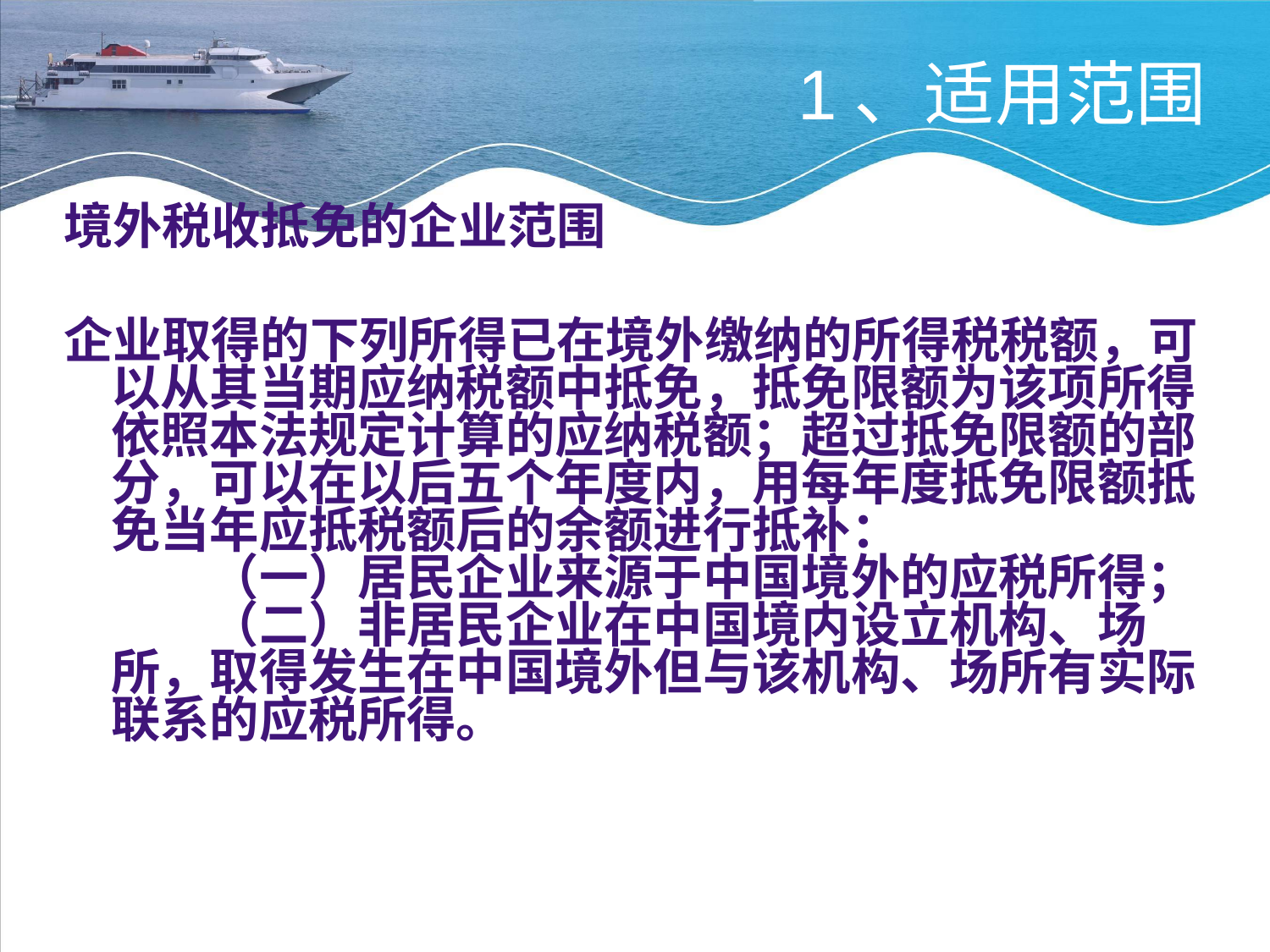

# 1、适用范围
境外税收抵免的企业范围

企业取得的下列所得已在境外缴纳的所得税税额，可以从其当期应纳税额中抵免，抵免限额为该项所得依照本法规定计算的应纳税额；超过抵免限额的部分，可以在以后五个年度内，用每年度抵免限额抵免当年应抵税额后的余额进行抵补：
　　（一）居民企业来源于中国境外的应税所得；
　　（二）非居民企业在中国境内设立机构、场所，取得发生在中国境外但与该机构、场所有实际联系的应税所得。